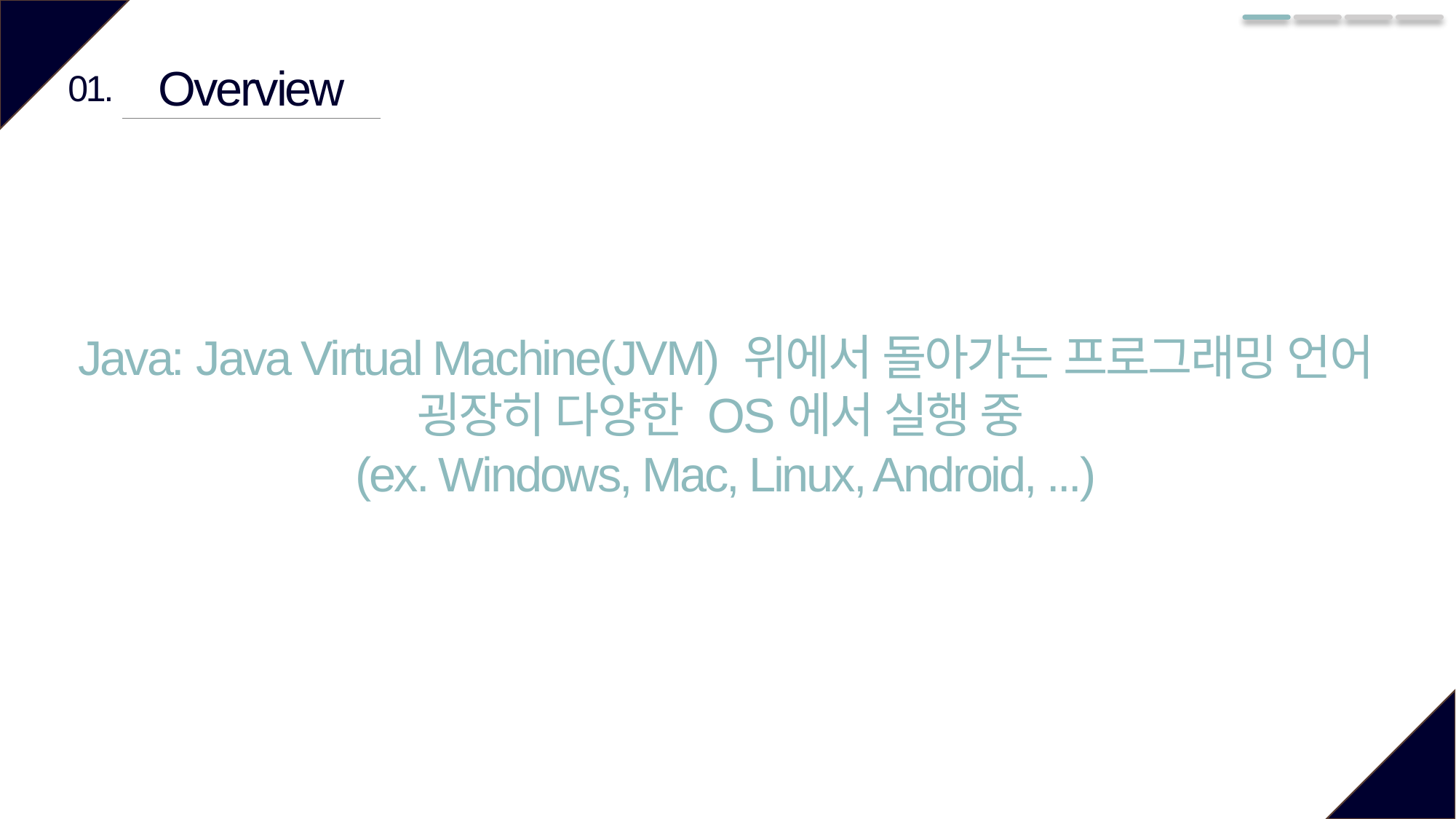

Overview
01.
Java: Java Virtual Machine(JVM) 위에서 돌아가는 프로그래밍 언어
굉장히 다양한 OS에서 실행 중
(ex. Windows, Mac, Linux, Android, ...)